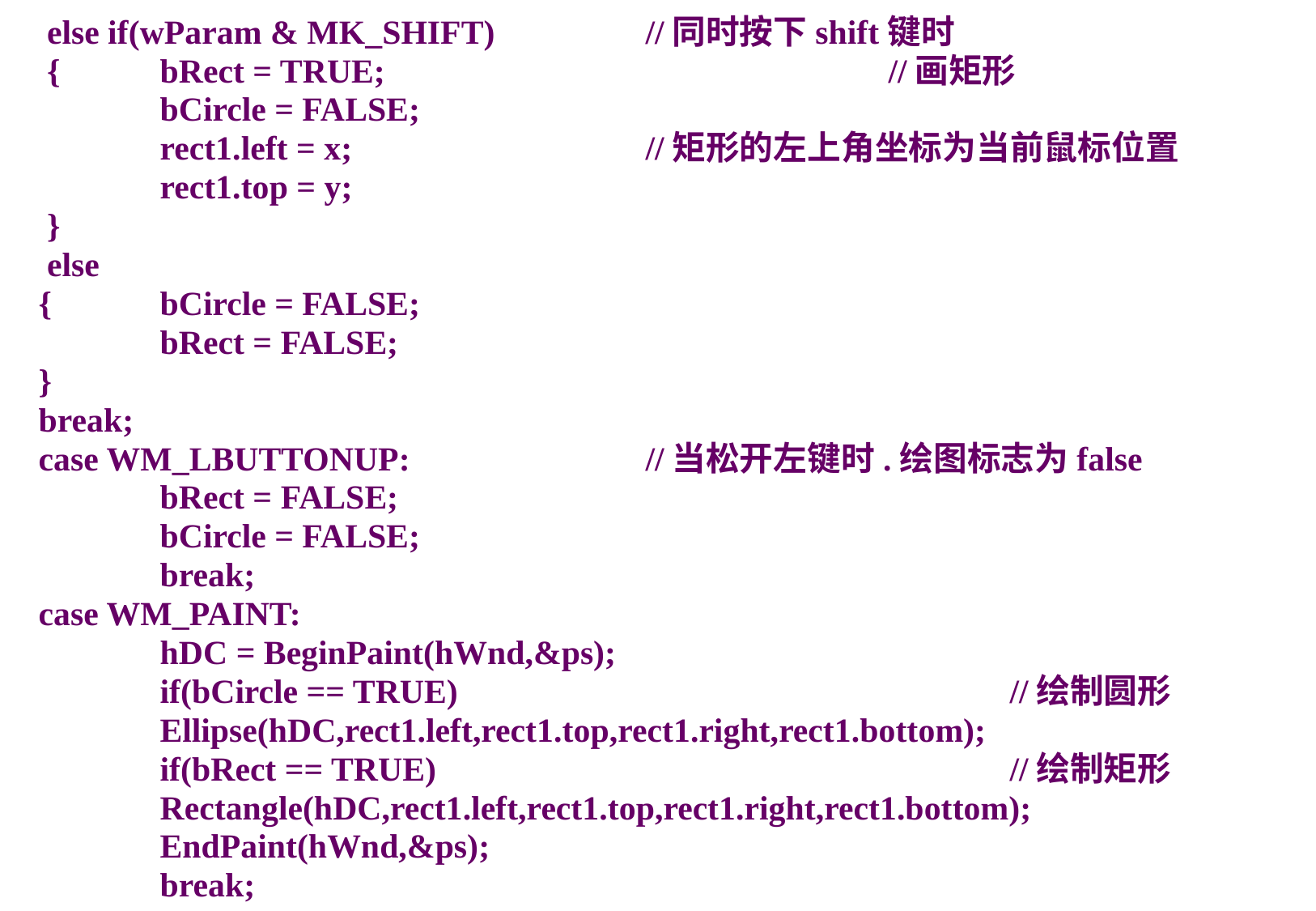

else if(wParam & MK_SHIFT)		//同时按下shift键时
 {	bRect = TRUE;					//画矩形
	bCircle = FALSE;
	rect1.left = x;			//矩形的左上角坐标为当前鼠标位置
	rect1.top = y;
 }
 else
{	bCircle = FALSE;
	bRect = FALSE;
}
break;
case WM_LBUTTONUP:		//当松开左键时.绘图标志为false
	bRect = FALSE;
	bCircle = FALSE;
	break;
case WM_PAINT:
	hDC = BeginPaint(hWnd,&ps);
	if(bCircle == TRUE)					//绘制圆形
	Ellipse(hDC,rect1.left,rect1.top,rect1.right,rect1.bottom);
	if(bRect == TRUE)					//绘制矩形
	Rectangle(hDC,rect1.left,rect1.top,rect1.right,rect1.bottom);
	EndPaint(hWnd,&ps);
	break;